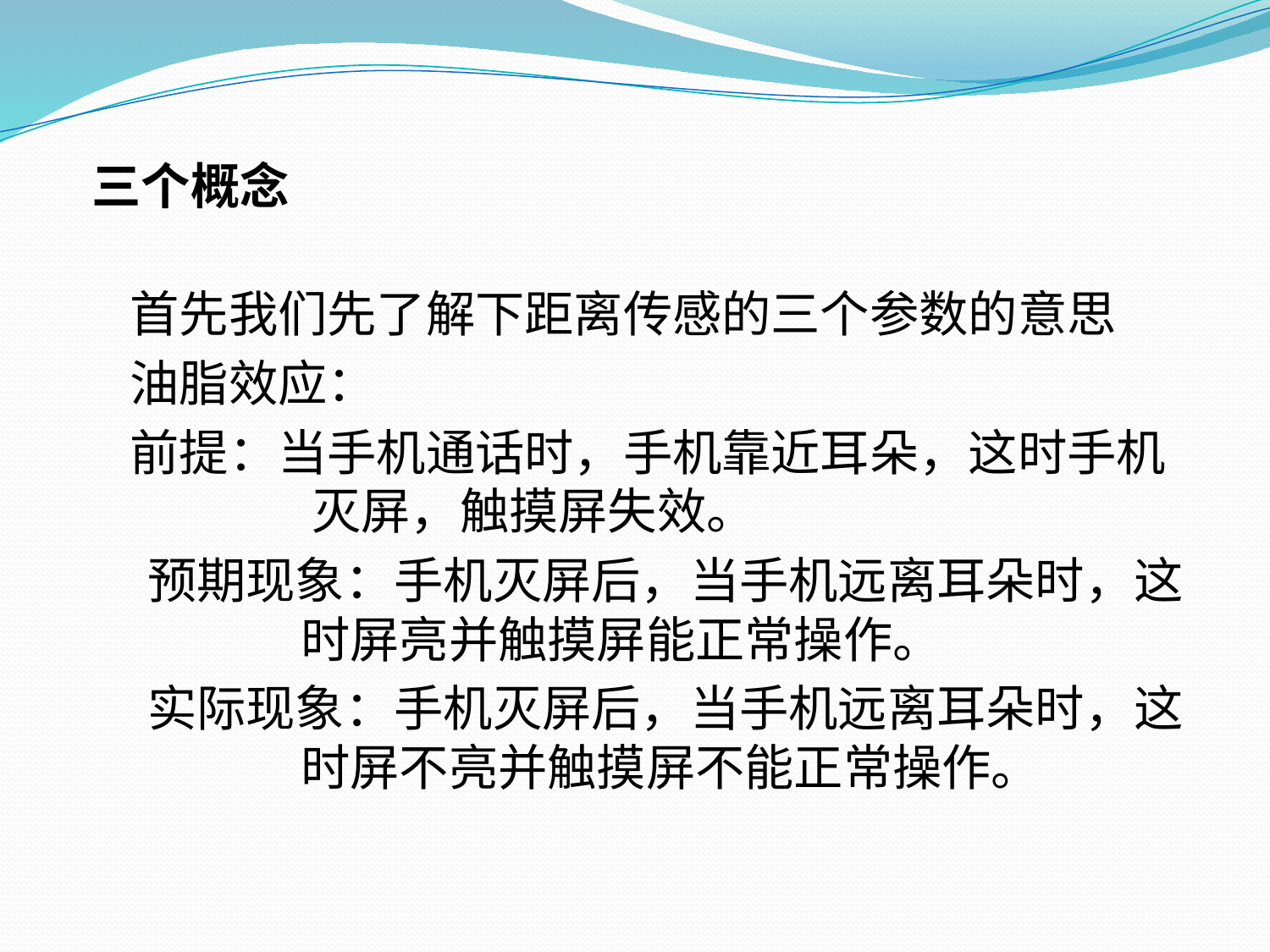

三个概念

	首先我们先了解下距离传感的三个参数的意思
	油脂效应：
	前提：当手机通话时，手机靠近耳朵，这时手机   	     灭屏，触摸屏失效。
    预期现象：手机灭屏后，当手机远离耳朵时，这     	    时屏亮并触摸屏能正常操作。
    实际现象：手机灭屏后，当手机远离耳朵时，这  	    时屏不亮并触摸屏不能正常操作。